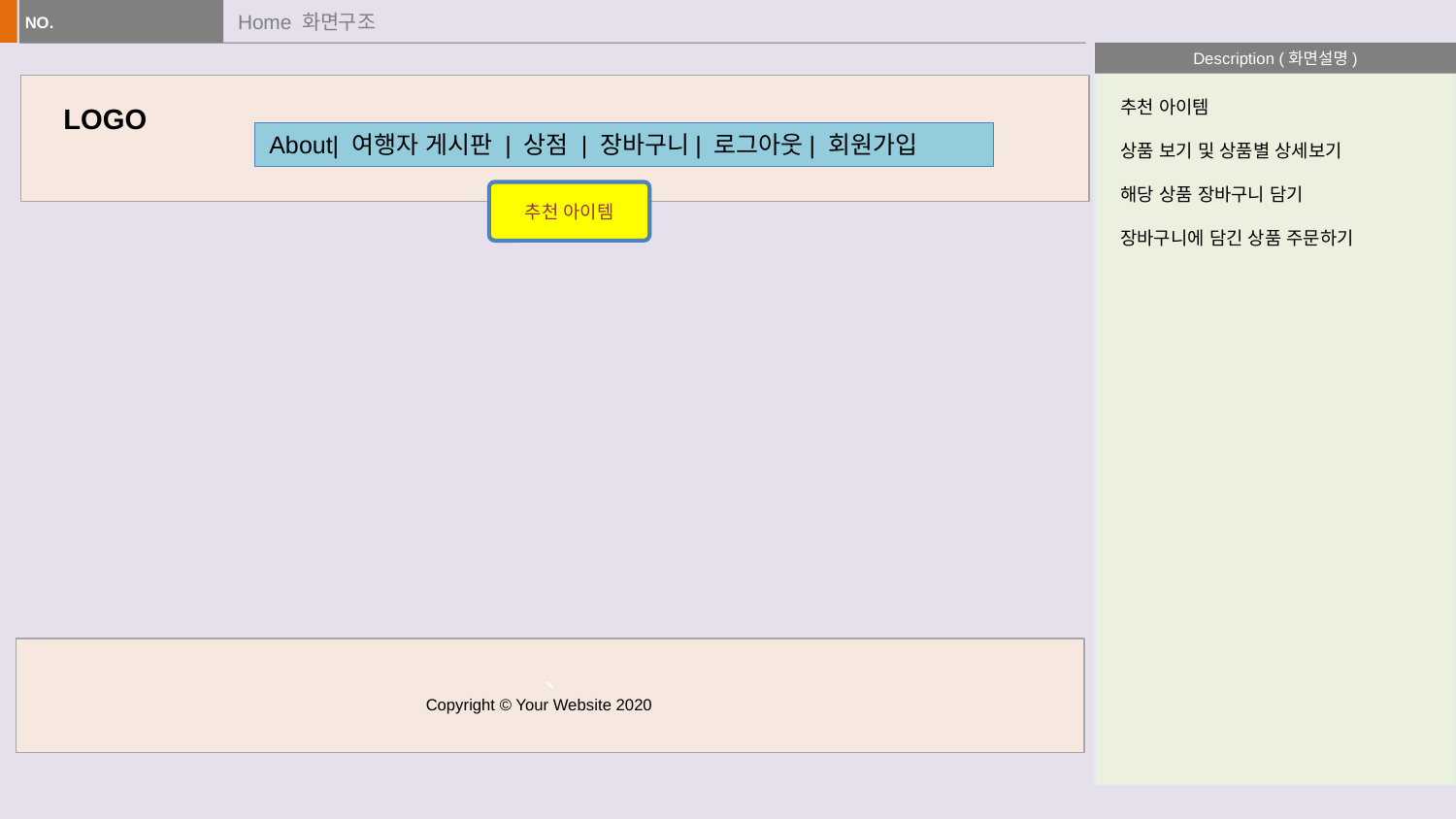

# Home 화면구조

추천 아이템

상품 보기 및 상품별 상세보기

해당 상품 장바구니 담기

장바구니에 담긴 상품 주문하기
LOGO
About| 여행자 게시판 | 상점 | 장바구니| 로그아웃| 회원가입

추천 아이템

`
Copyright © Your Website 2020